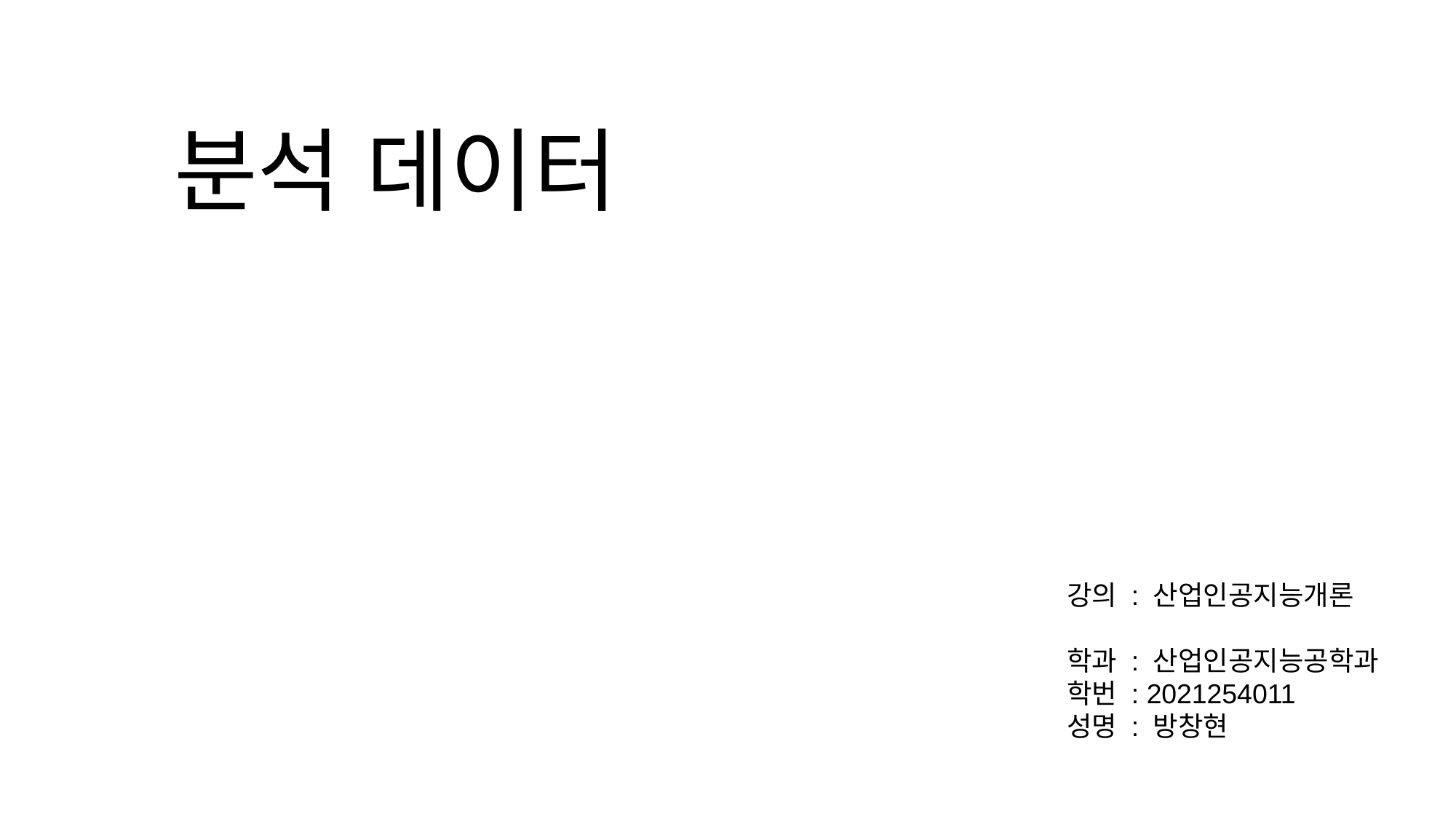

분석 데이터
강의 : 산업인공지능개론

학과 : 산업인공지능공학과
학번 : 2021254011
성명 : 방창현